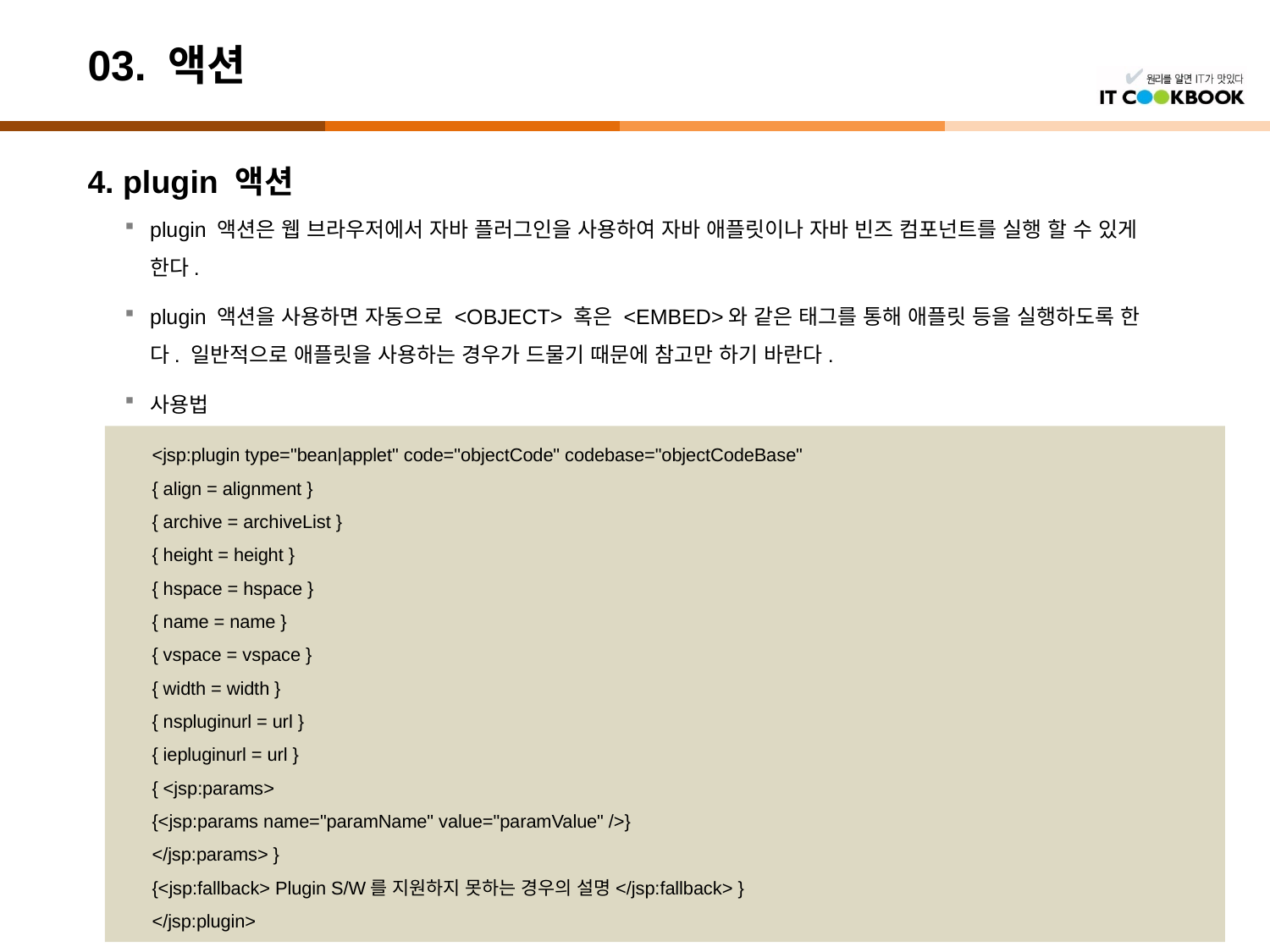

# 03. 액션
4. plugin 액션
plugin 액션은 웹 브라우저에서 자바 플러그인을 사용하여 자바 애플릿이나 자바 빈즈 컴포넌트를 실행 할 수 있게 한다.
plugin 액션을 사용하면 자동으로 <OBJECT> 혹은 <EMBED>와 같은 태그를 통해 애플릿 등을 실행하도록 한다. 일반적으로 애플릿을 사용하는 경우가 드물기 때문에 참고만 하기 바란다.
사용법

<jsp:plugin type="bean|applet" code="objectCode" codebase="objectCodeBase"
{ align = alignment }
{ archive = archiveList }
{ height = height }
{ hspace = hspace }
{ name = name }
{ vspace = vspace }
{ width = width }
{ nspluginurl = url }
{ iepluginurl = url }
{ <jsp:params>
{<jsp:params name="paramName" value="paramValue" />}
</jsp:params> }
{<jsp:fallback> Plugin S/W를 지원하지 못하는 경우의 설명</jsp:fallback> }
</jsp:plugin>